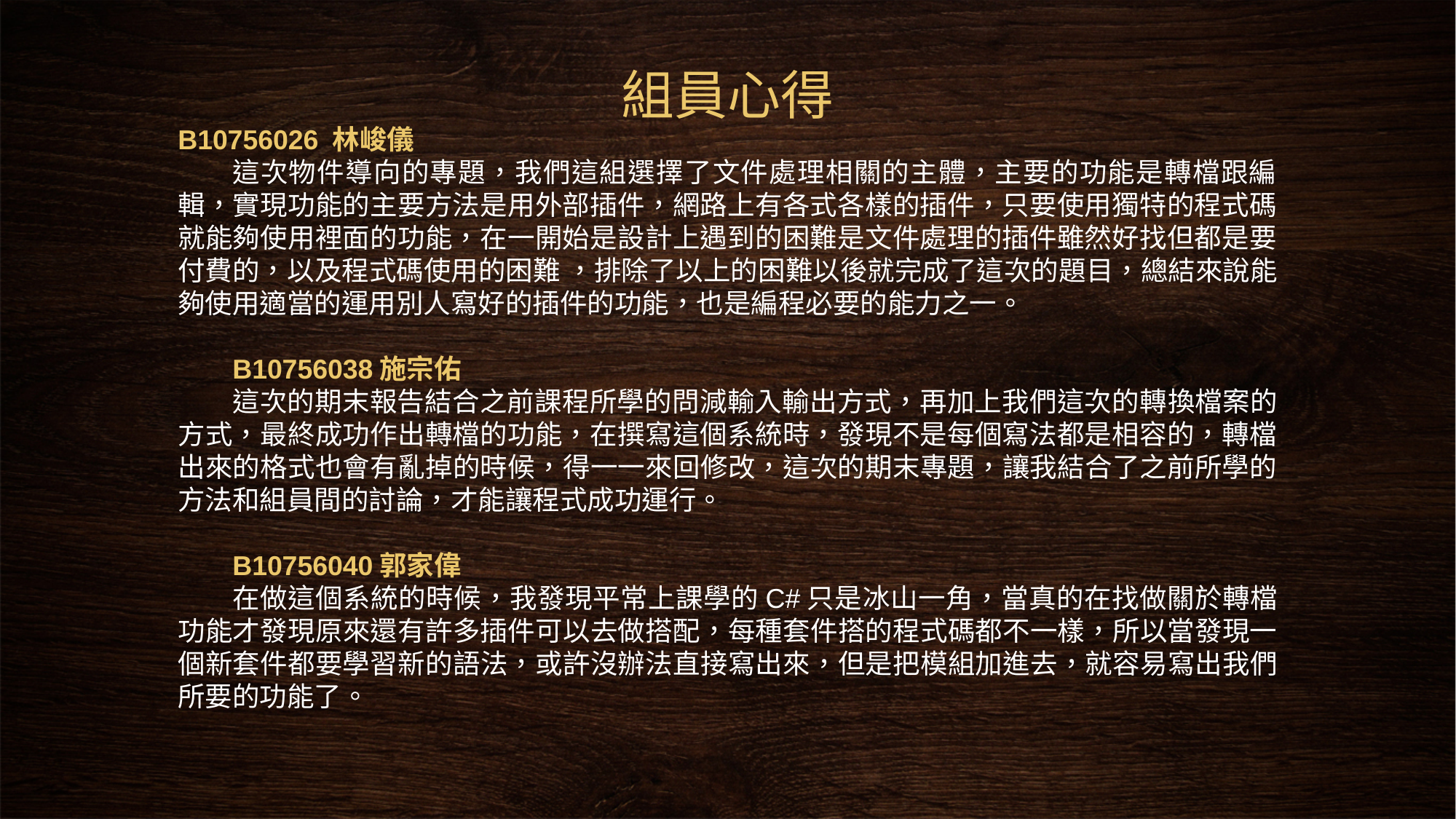

# 組員心得
B10756026 林峻儀
這次物件導向的專題，我們這組選擇了文件處理相關的主體，主要的功能是轉檔跟編輯，實現功能的主要方法是用外部插件，網路上有各式各樣的插件，只要使用獨特的程式碼就能夠使用裡面的功能，在一開始是設計上遇到的困難是文件處理的插件雖然好找但都是要付費的，以及程式碼使用的困難 ，排除了以上的困難以後就完成了這次的題目，總結來說能夠使用適當的運用別人寫好的插件的功能，也是編程必要的能力之一。

B10756038施宗佑
這次的期末報告結合之前課程所學的問減輸入輸出方式，再加上我們這次的轉換檔案的方式，最終成功作出轉檔的功能，在撰寫這個系統時，發現不是每個寫法都是相容的，轉檔出來的格式也會有亂掉的時候，得一一來回修改，這次的期末專題，讓我結合了之前所學的方法和組員間的討論，才能讓程式成功運行。

B10756040郭家偉
在做這個系統的時候，我發現平常上課學的C#只是冰山一角，當真的在找做關於轉檔功能才發現原來還有許多插件可以去做搭配，每種套件搭的程式碼都不一樣，所以當發現一個新套件都要學習新的語法，或許沒辦法直接寫出來，但是把模組加進去，就容易寫出我們所要的功能了。